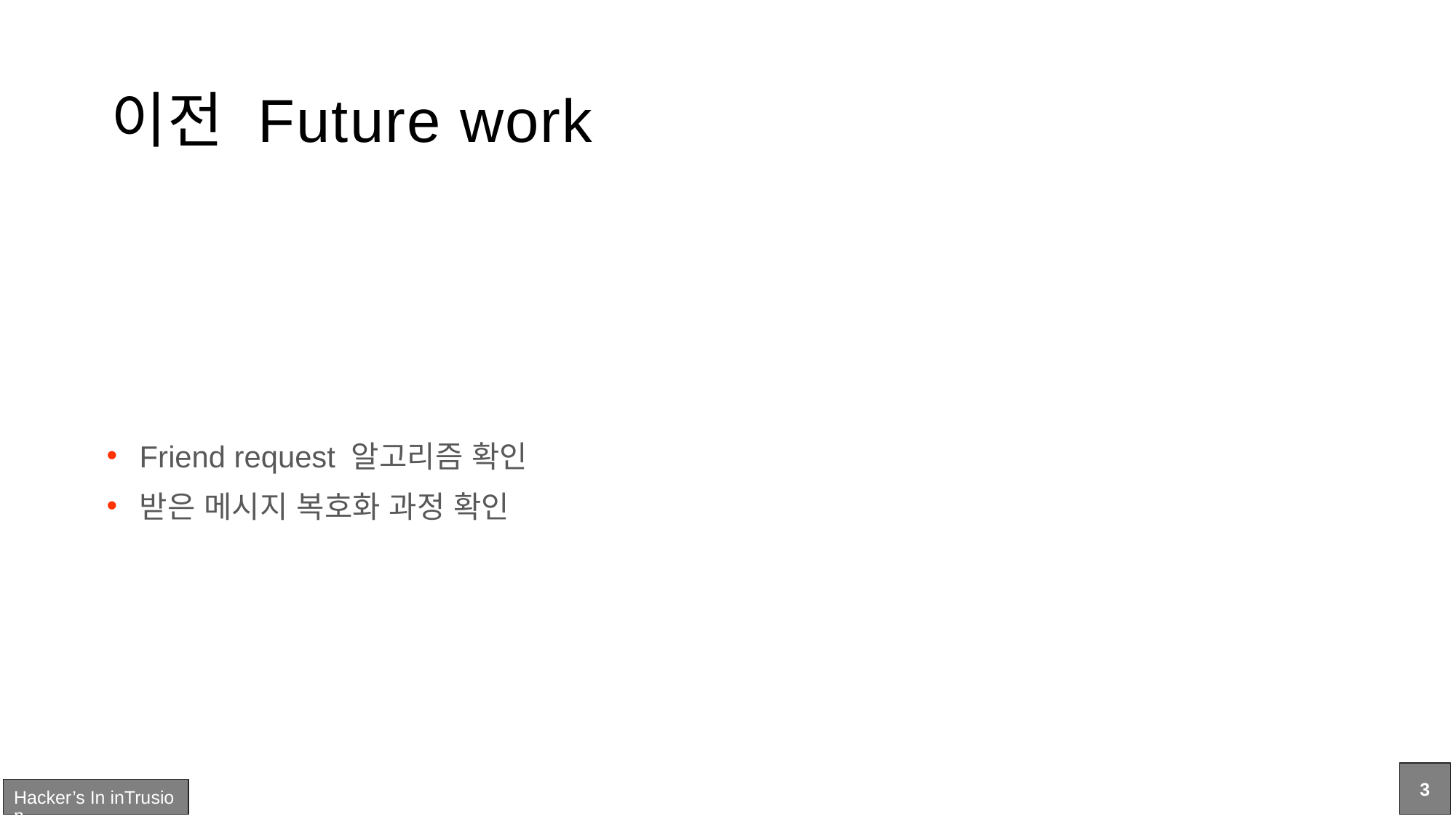

# 이전 Future work
Friend request 알고리즘 확인
받은 메시지 복호화 과정 확인
3
Hacker’s In inTrusion